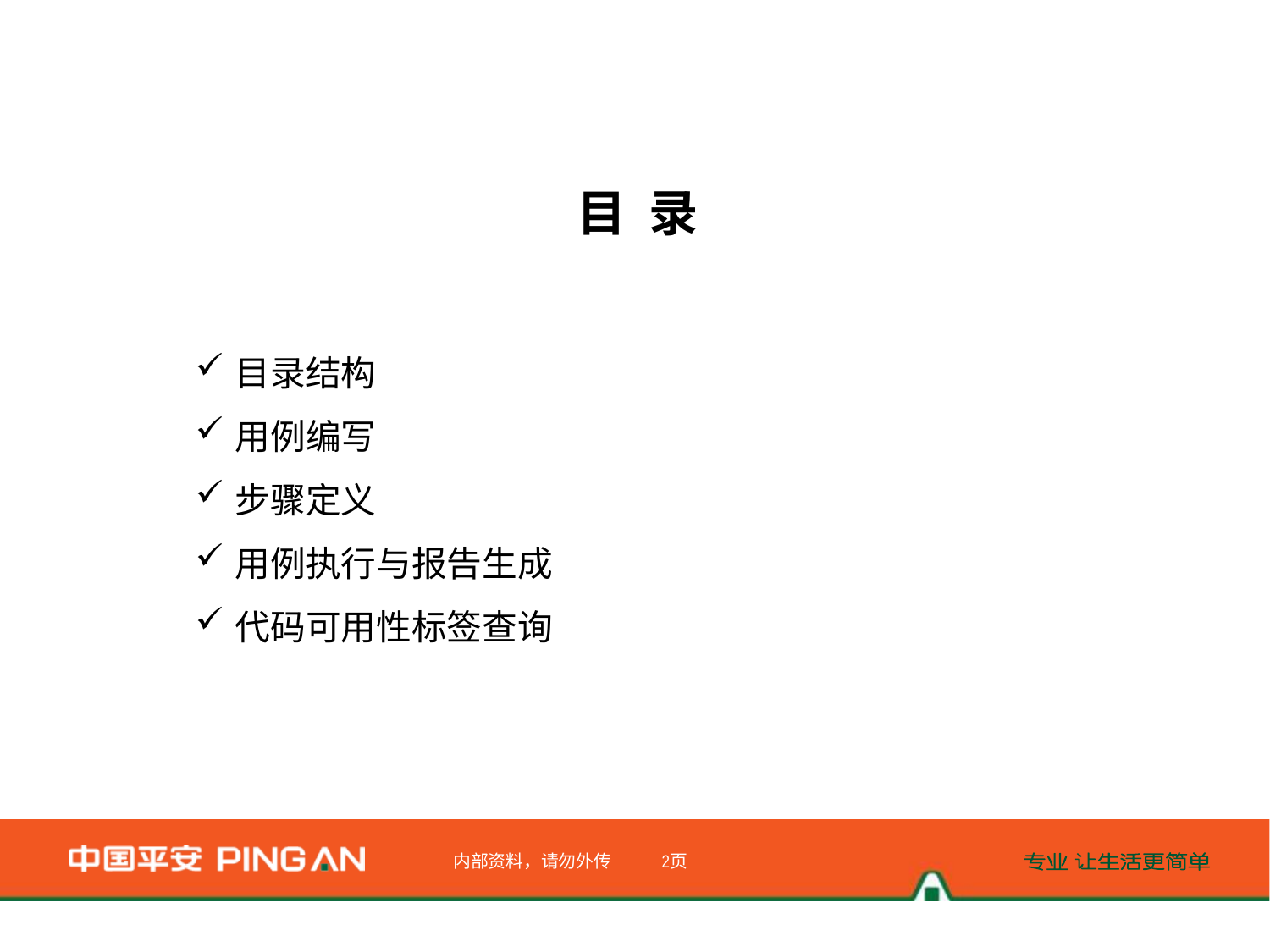

目  录

目录结构
用例编写
步骤定义
用例执行与报告生成
代码可用性标签查询